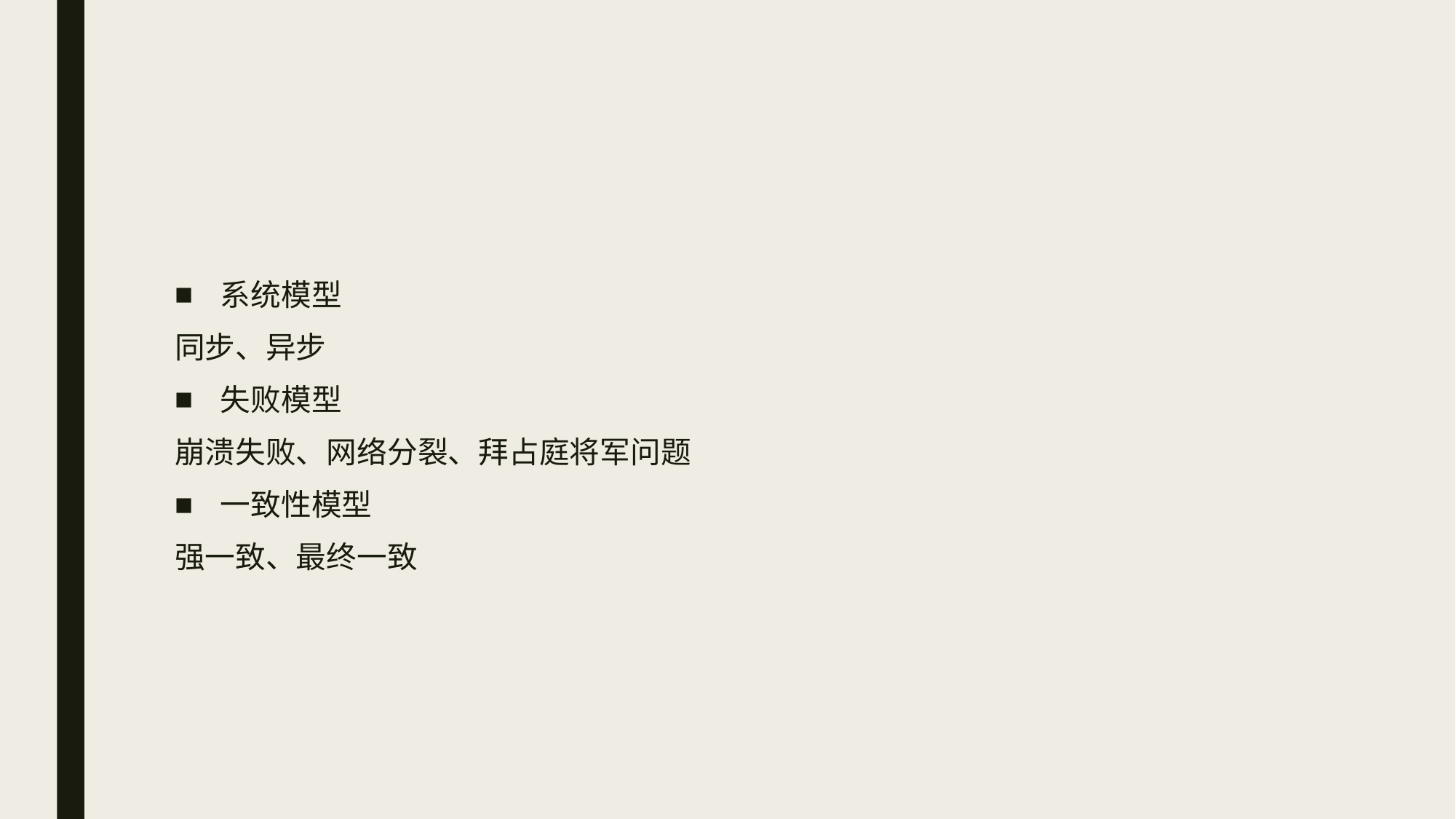

#
系统模型
同步、异步
失败模型
崩溃失败、网络分裂、拜占庭将军问题
一致性模型
强一致、最终一致